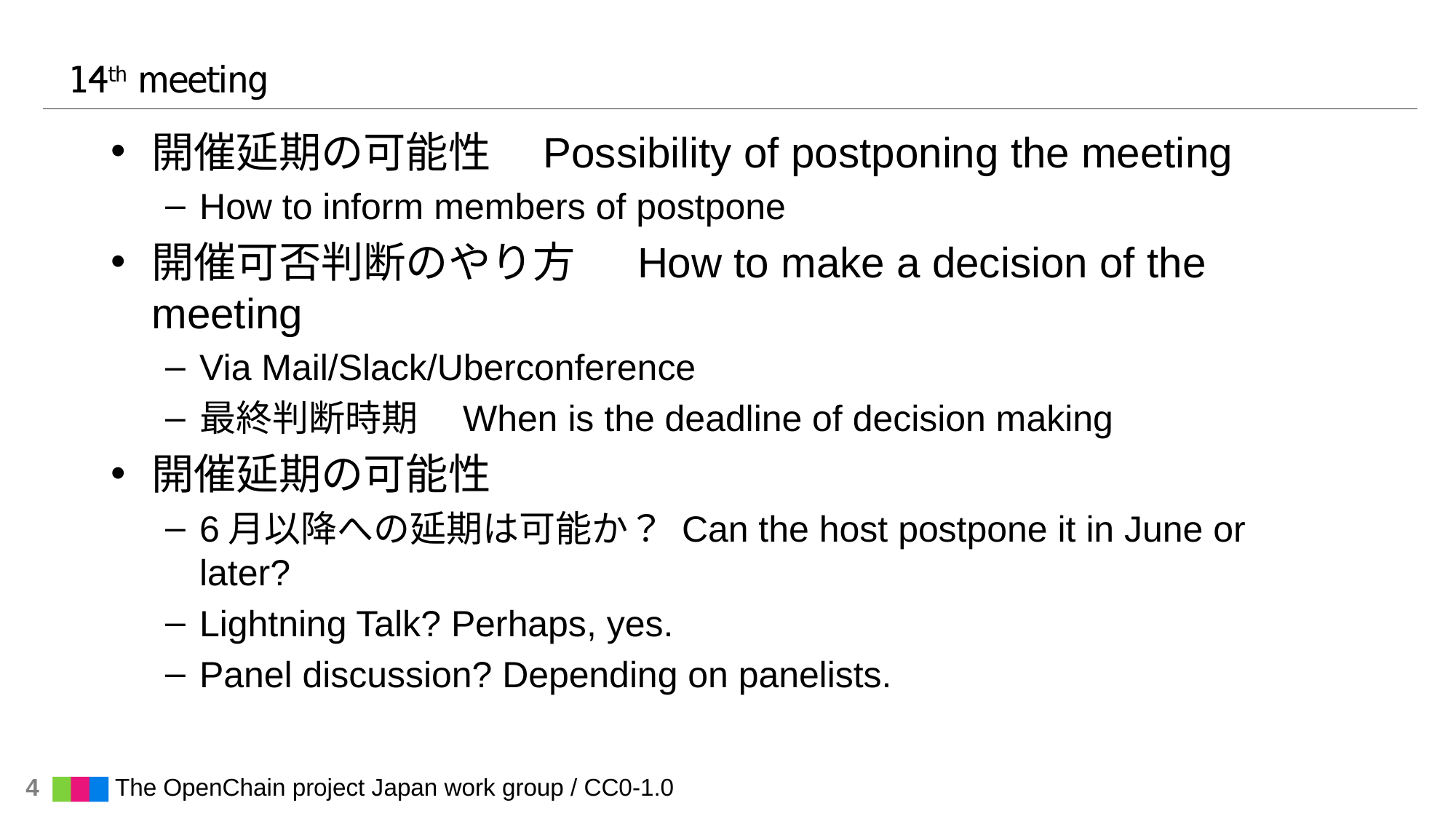

# 14th meeting
開催延期の可能性　Possibility of postponing the meeting
How to inform members of postpone
開催可否判断のやり方　 How to make a decision of the meeting
Via Mail/Slack/Uberconference
最終判断時期　When is the deadline of decision making
開催延期の可能性
6月以降への延期は可能か？ Can the host postpone it in June or later?
Lightning Talk? Perhaps, yes.
Panel discussion? Depending on panelists.